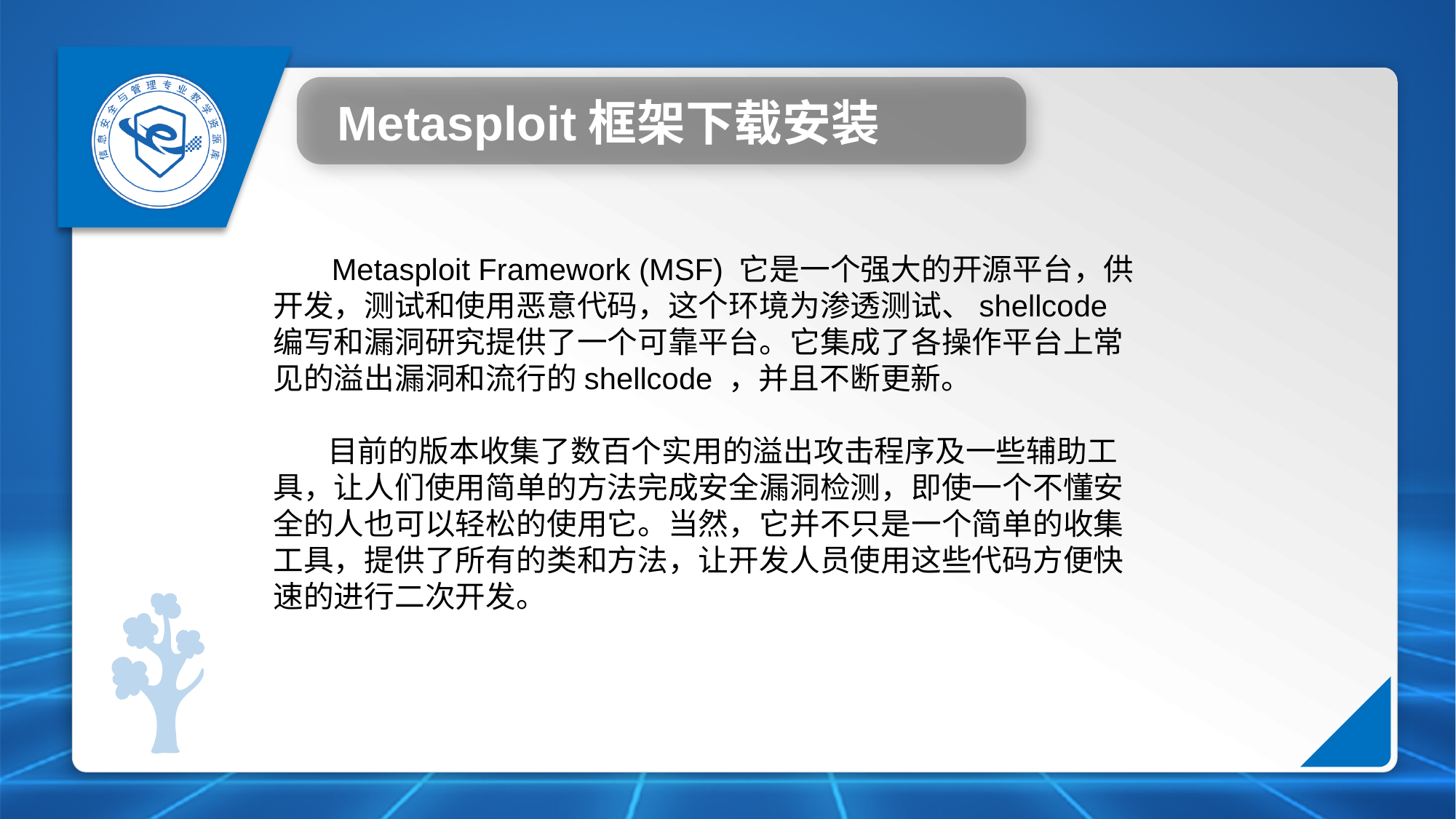

Metasploit框架下载安装
       Metasploit Framework (MSF) 它是一个强大的开源平台，供开发，测试和使用恶意代码，这个环境为渗透测试、shellcode 编写和漏洞研究提供了一个可靠平台。它集成了各操作平台上常见的溢出漏洞和流行的shellcode ，并且不断更新。

       目前的版本收集了数百个实用的溢出攻击程序及一些辅助工具，让人们使用简单的方法完成安全漏洞检测，即使一个不懂安全的人也可以轻松的使用它。当然，它并不只是一个简单的收集工具，提供了所有的类和方法，让开发人员使用这些代码方便快速的进行二次开发。